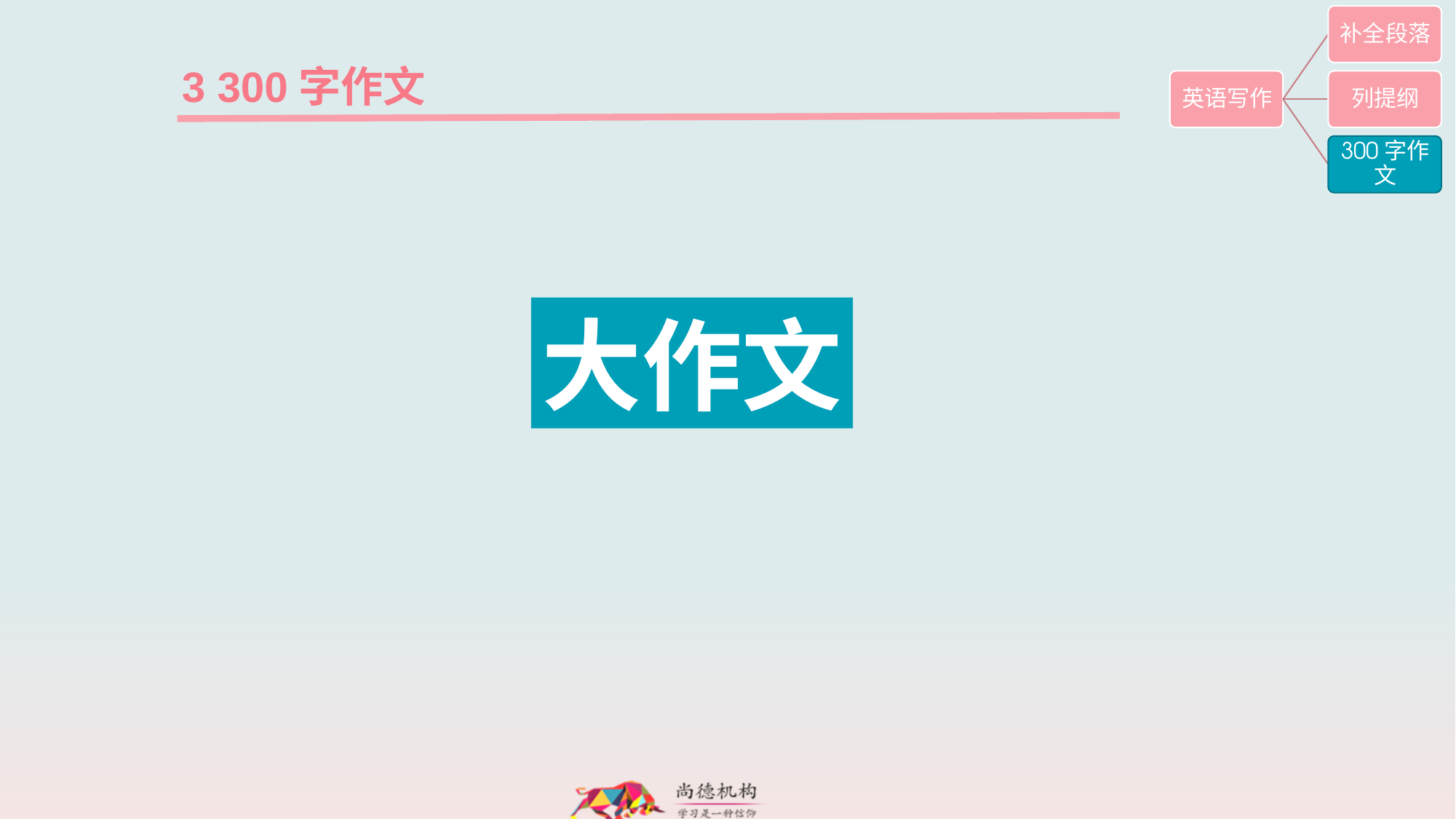

英语写作

补全段落

列提纲

300字作文
3 300字作文
大作文